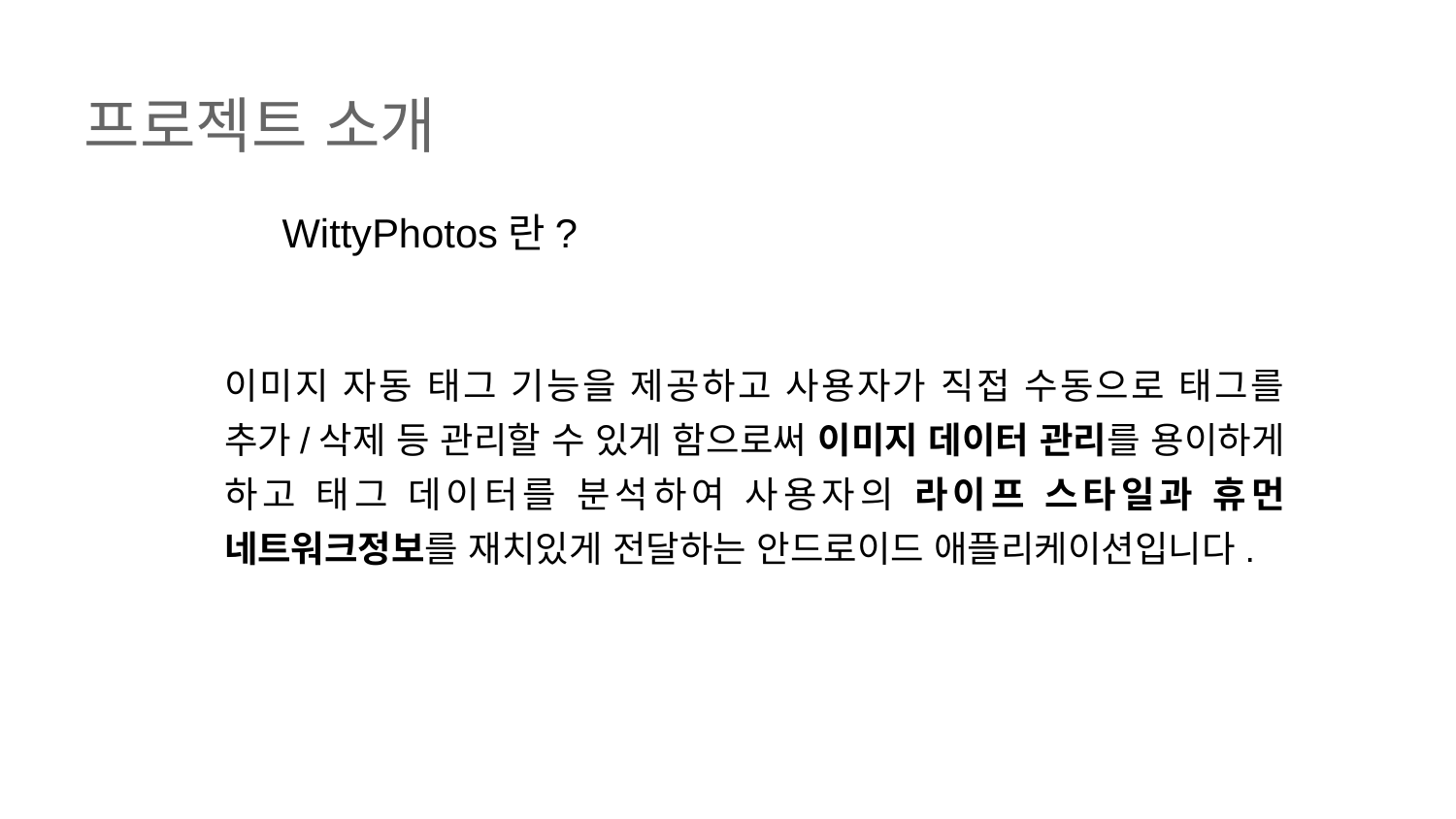

# 프로젝트 소개
WittyPhotos란?
이미지 자동 태그 기능을 제공하고 사용자가 직접 수동으로 태그를 추가/삭제 등 관리할 수 있게 함으로써 이미지 데이터 관리를 용이하게 하고 태그 데이터를 분석하여 사용자의 라이프 스타일과 휴먼 네트워크정보를 재치있게 전달하는 안드로이드 애플리케이션입니다.